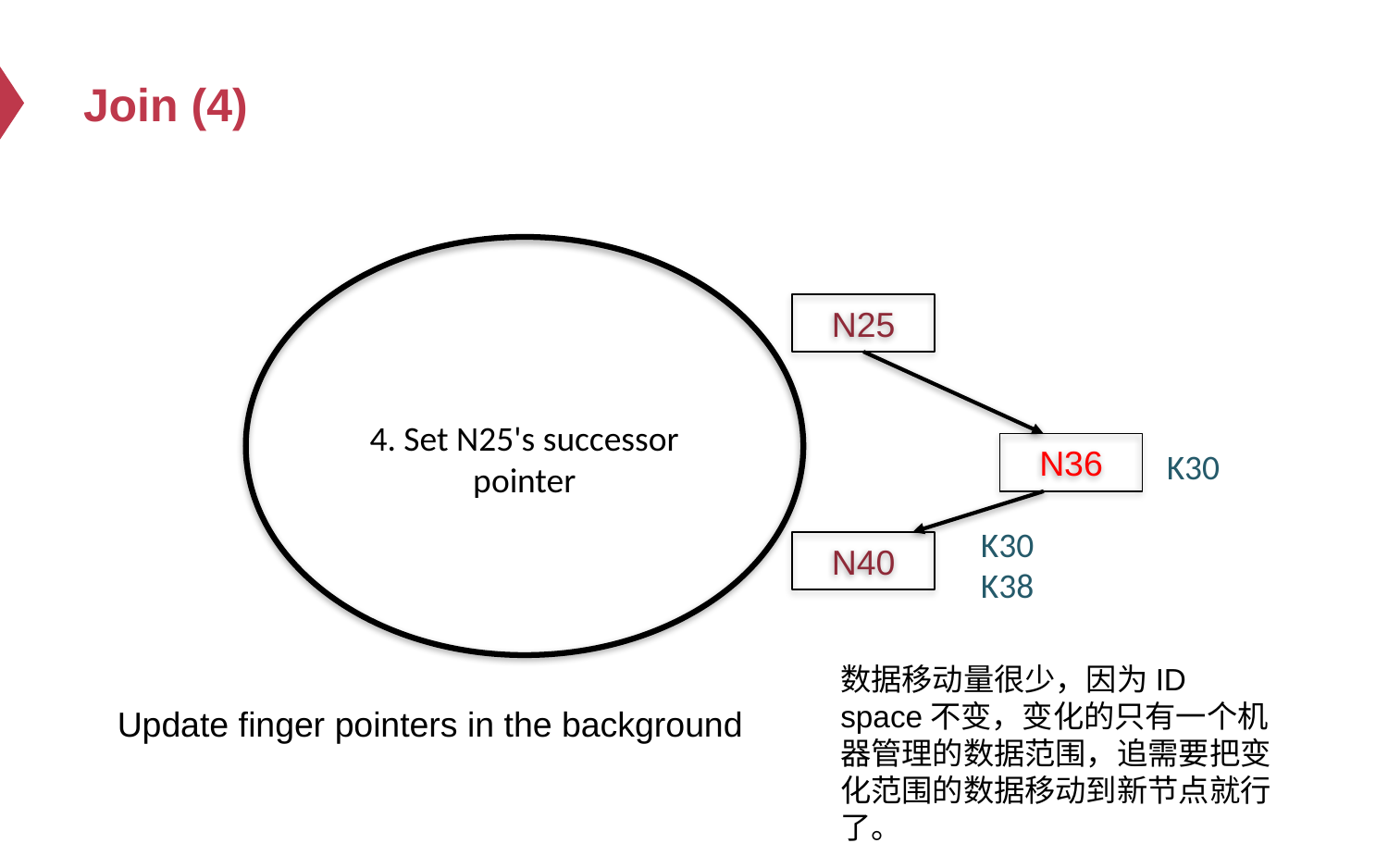

# Join (4)

N25
4. Set N25's successor pointer
N36
K30
K30
N40
K38
数据移动量很少，因为ID space不变，变化的只有一个机器管理的数据范围，追需要把变化范围的数据移动到新节点就行了。
Update finger pointers in the background
28